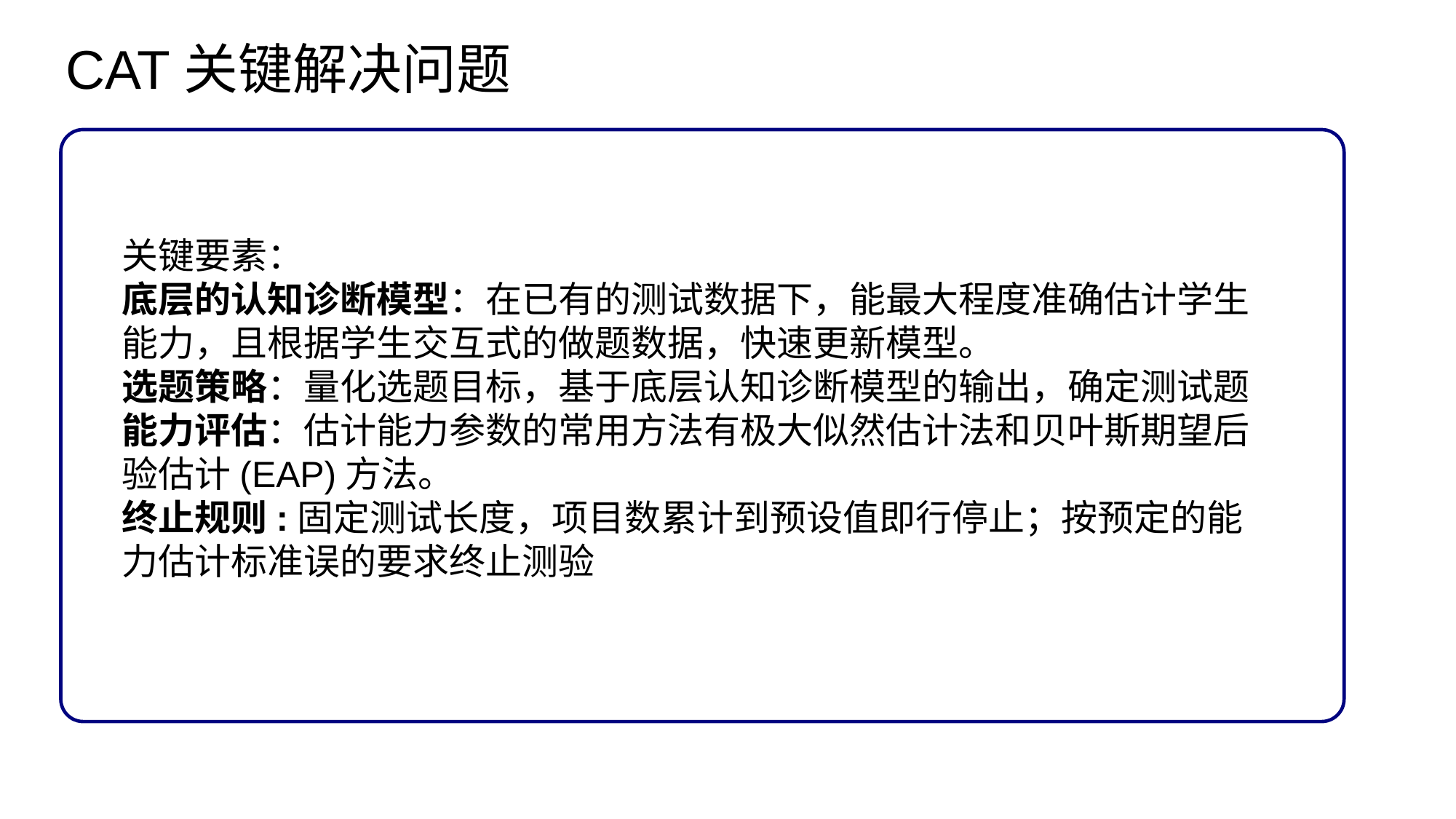

教育背景
CAT关键解决问题

关键要素：
底层的认知诊断模型：在已有的测试数据下，能最大程度准确估计学生能力，且根据学生交互式的做题数据，快速更新模型。
选题策略：量化选题目标，基于底层认知诊断模型的输出，确定测试题
能力评估：估计能力参数的常用方法有极大似然估计法和贝叶斯期望后验估计(EAP)方法。
终止规则:固定测试长度，项目数累计到预设值即行停止；按预定的能力估计标准误的要求终止测验